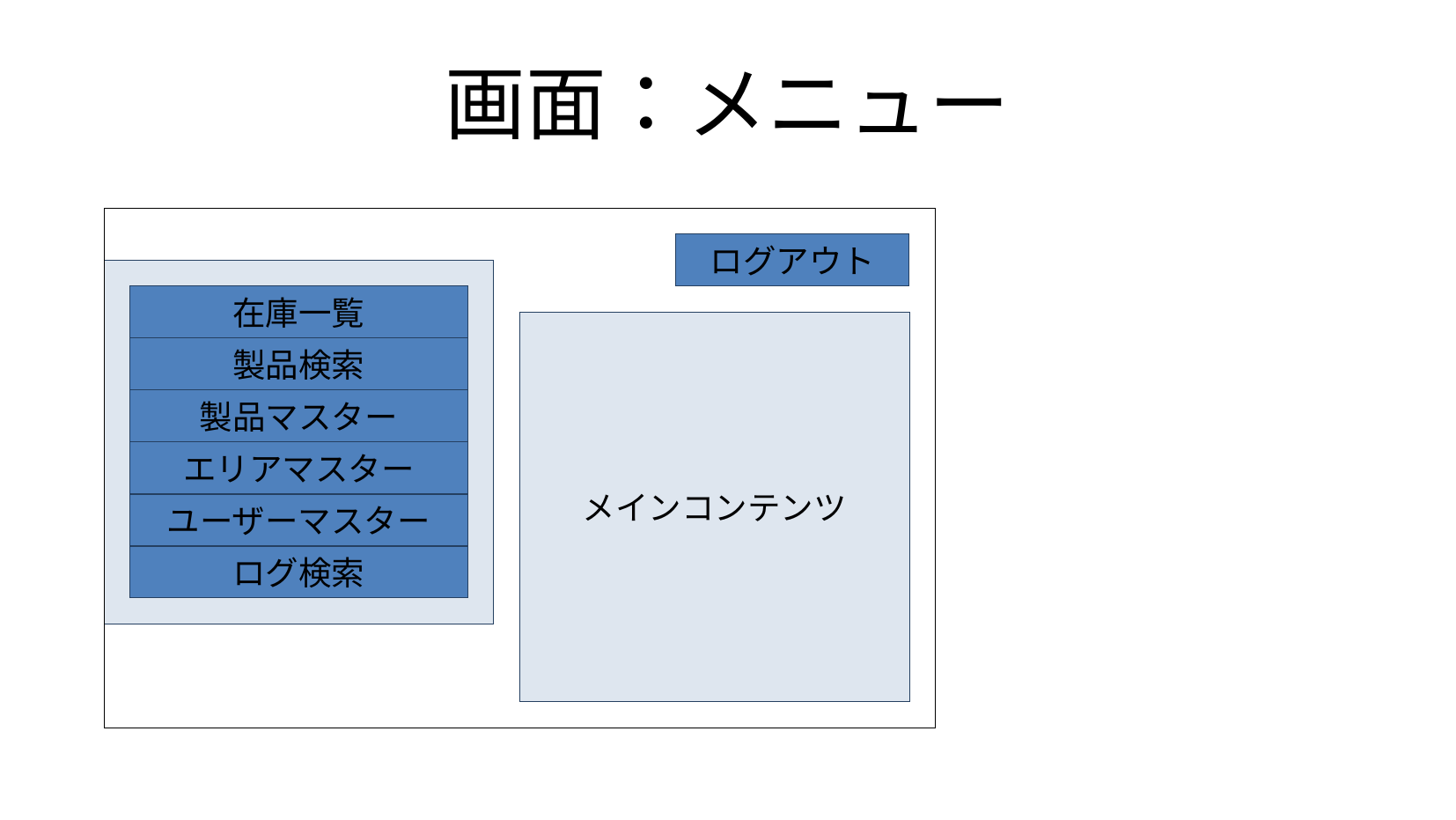

# 画面：メニュー

ログアウト

在庫一覧
メインコンテンツ
製品検索
製品マスター
エリアマスター
ユーザーマスター
ログ検索